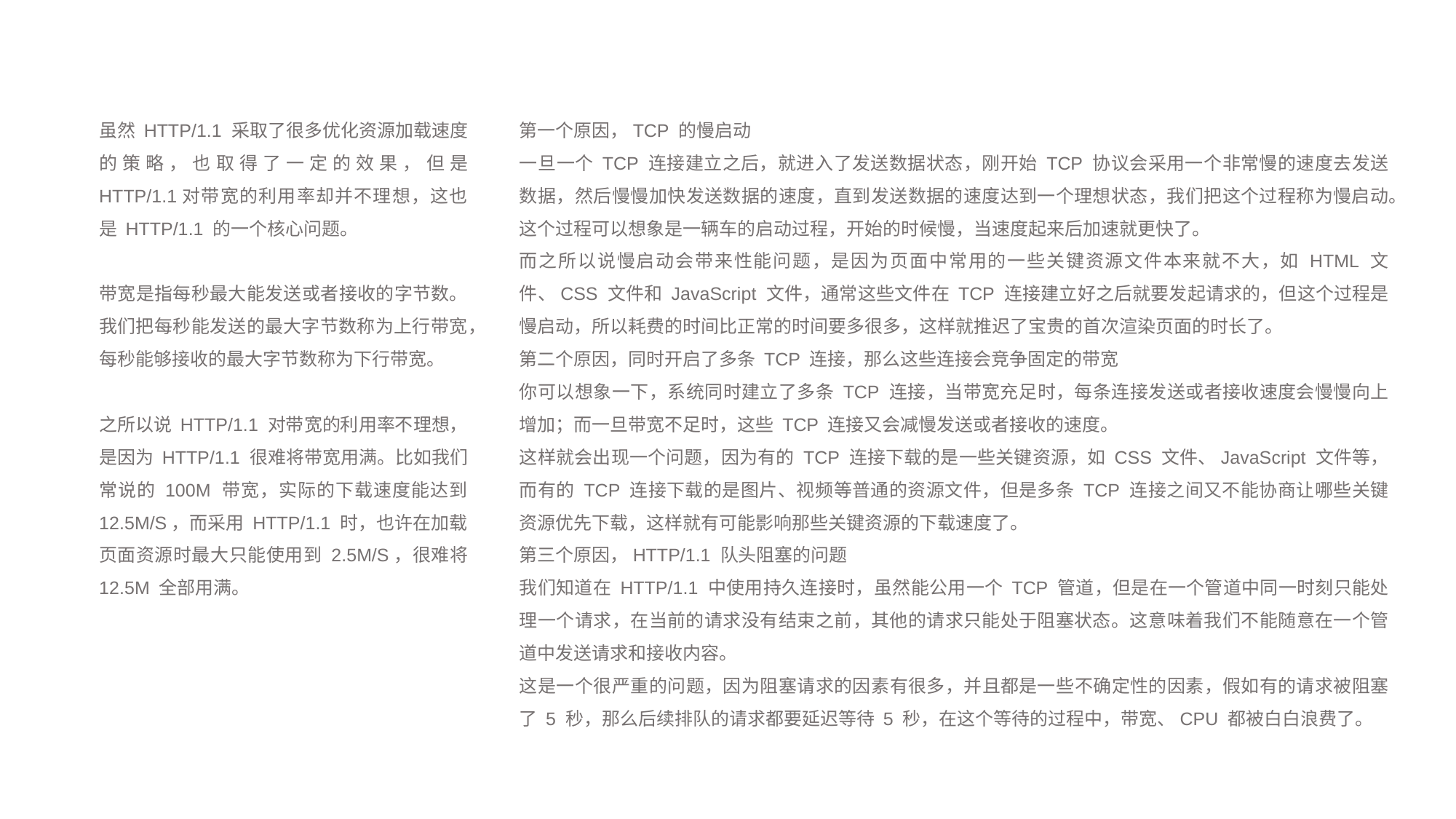

虽然 HTTP/1.1 采取了很多优化资源加载速度的策略，也取得了一定的效果，但是 HTTP/1.1对带宽的利用率却并不理想，这也是 HTTP/1.1 的一个核心问题。

带宽是指每秒最大能发送或者接收的字节数。我们把每秒能发送的最大字节数称为上行带宽，每秒能够接收的最大字节数称为下行带宽。

之所以说 HTTP/1.1 对带宽的利用率不理想，是因为 HTTP/1.1 很难将带宽用满。比如我们常说的 100M 带宽，实际的下载速度能达到 12.5M/S，而采用 HTTP/1.1 时，也许在加载页面资源时最大只能使用到 2.5M/S，很难将 12.5M 全部用满。
第一个原因，TCP 的慢启动
一旦一个 TCP 连接建立之后，就进入了发送数据状态，刚开始 TCP 协议会采用一个非常慢的速度去发送数据，然后慢慢加快发送数据的速度，直到发送数据的速度达到一个理想状态，我们把这个过程称为慢启动。这个过程可以想象是一辆车的启动过程，开始的时候慢，当速度起来后加速就更快了。
而之所以说慢启动会带来性能问题，是因为页面中常用的一些关键资源文件本来就不大，如 HTML 文件、CSS 文件和 JavaScript 文件，通常这些文件在 TCP 连接建立好之后就要发起请求的，但这个过程是慢启动，所以耗费的时间比正常的时间要多很多，这样就推迟了宝贵的首次渲染页面的时长了。
第二个原因，同时开启了多条 TCP 连接，那么这些连接会竞争固定的带宽
你可以想象一下，系统同时建立了多条 TCP 连接，当带宽充足时，每条连接发送或者接收速度会慢慢向上增加；而一旦带宽不足时，这些 TCP 连接又会减慢发送或者接收的速度。
这样就会出现一个问题，因为有的 TCP 连接下载的是一些关键资源，如 CSS 文件、JavaScript 文件等，而有的 TCP 连接下载的是图片、视频等普通的资源文件，但是多条 TCP 连接之间又不能协商让哪些关键资源优先下载，这样就有可能影响那些关键资源的下载速度了。
第三个原因，HTTP/1.1 队头阻塞的问题
我们知道在 HTTP/1.1 中使用持久连接时，虽然能公用一个 TCP 管道，但是在一个管道中同一时刻只能处理一个请求，在当前的请求没有结束之前，其他的请求只能处于阻塞状态。这意味着我们不能随意在一个管道中发送请求和接收内容。
这是一个很严重的问题，因为阻塞请求的因素有很多，并且都是一些不确定性的因素，假如有的请求被阻塞了 5 秒，那么后续排队的请求都要延迟等待 5 秒，在这个等待的过程中，带宽、CPU 都被白白浪费了。